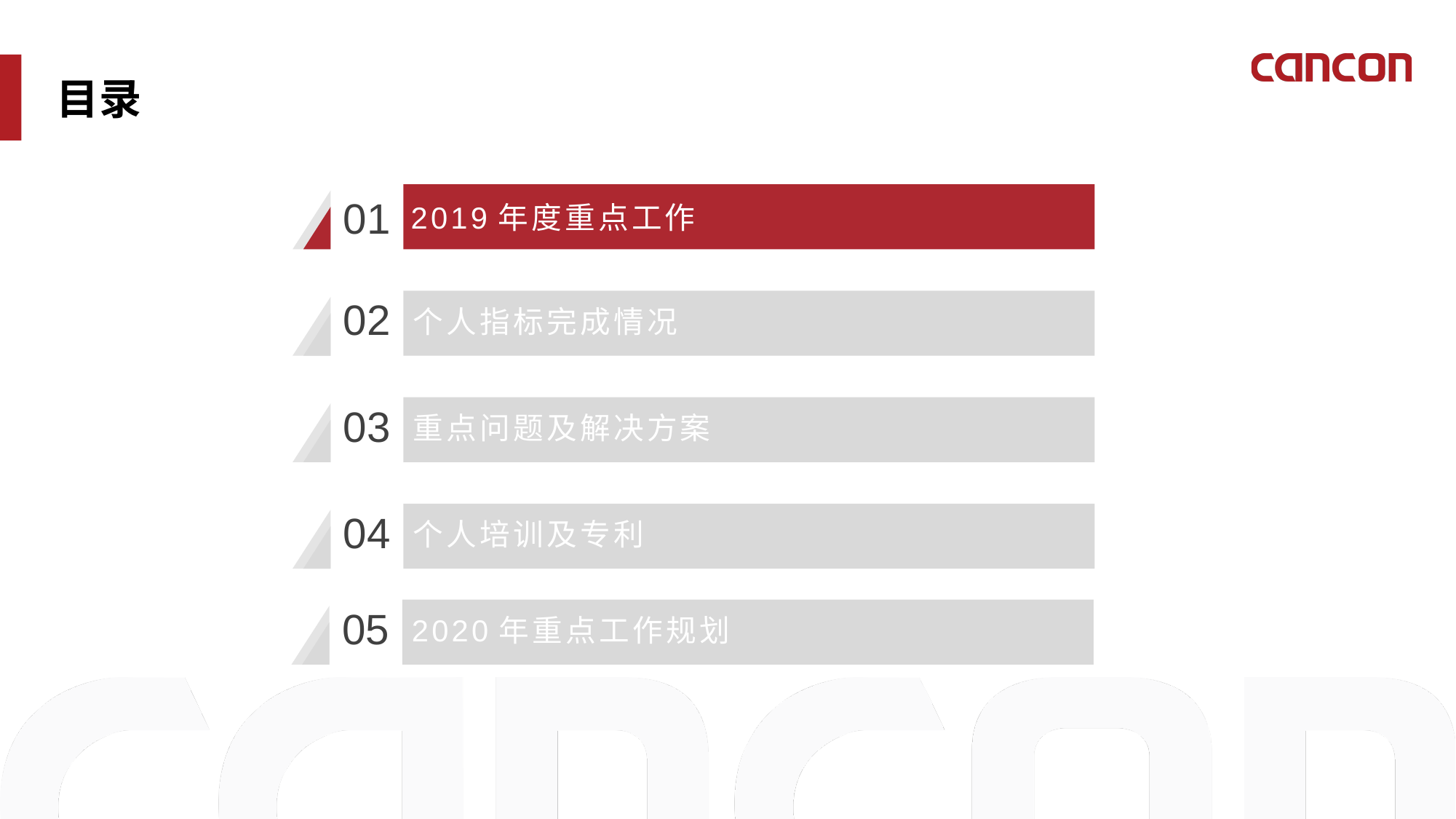

目录

2019年度重点工作
01

02

个人指标完成情况
03

重点问题及解决方案
04

个人培训及专利
05

2020年重点工作规划